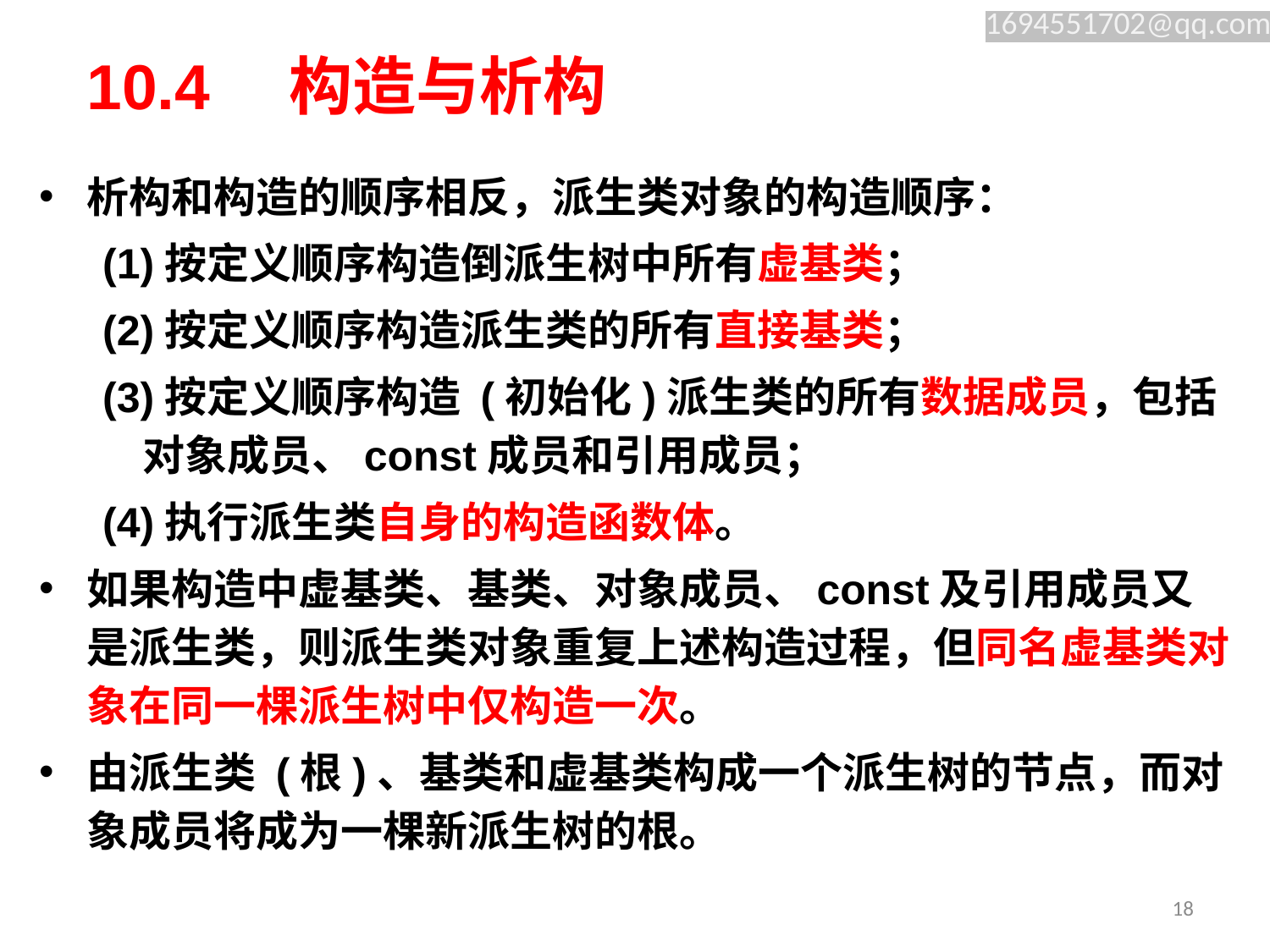

# 10.4　构造与析构
析构和构造的顺序相反，派生类对象的构造顺序：
(1)按定义顺序构造倒派生树中所有虚基类；
(2)按定义顺序构造派生类的所有直接基类；
(3)按定义顺序构造 (初始化)派生类的所有数据成员，包括对象成员、const成员和引用成员；
(4)执行派生类自身的构造函数体。
如果构造中虚基类、基类、对象成员、const及引用成员又是派生类，则派生类对象重复上述构造过程，但同名虚基类对象在同一棵派生树中仅构造一次。
由派生类 (根)、基类和虚基类构成一个派生树的节点，而对象成员将成为一棵新派生树的根。

18